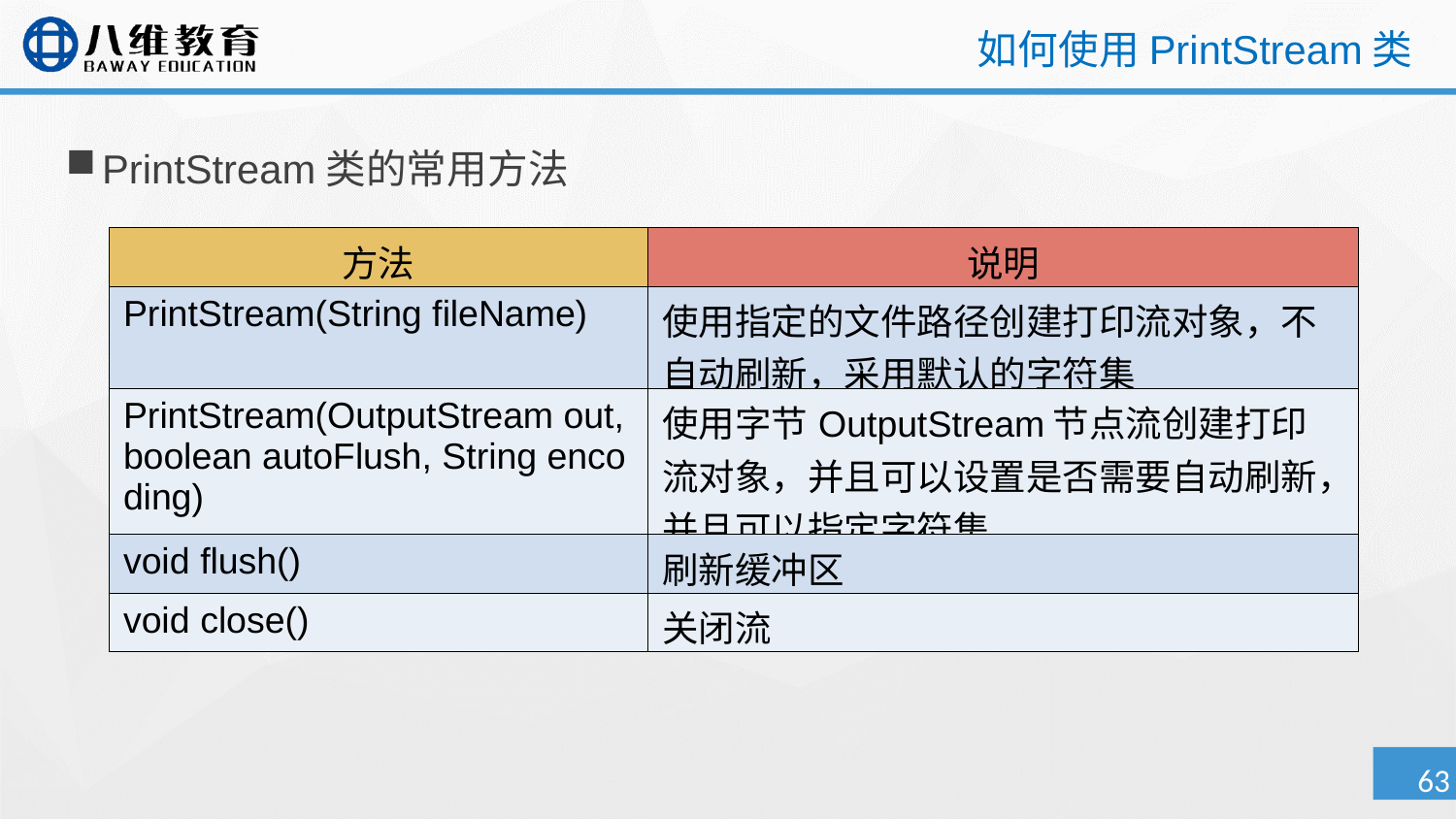

# 如何使用PrintStream类
PrintStream类的常用方法
| 方法 | 说明 |
| --- | --- |
| PrintStream(String fileName) | 使用指定的文件路径创建打印流对象，不自动刷新，采用默认的字符集 |
| PrintStream(OutputStream out, boolean autoFlush, String encoding) | 使用字节OutputStream节点流创建打印流对象，并且可以设置是否需要自动刷新，并且可以指定字符集 |
| void flush() | 刷新缓冲区 |
| void close() | 关闭流 |